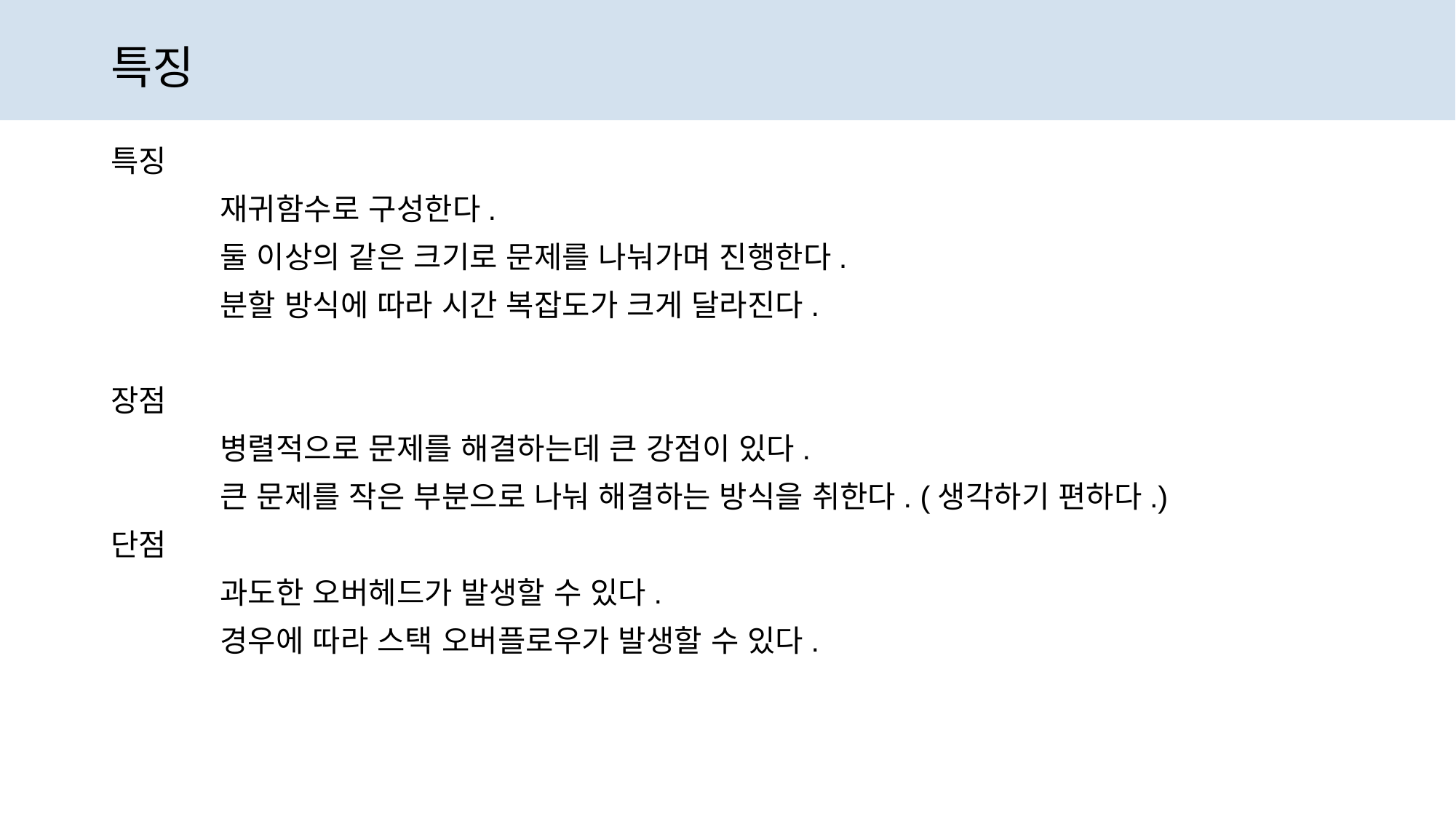

# 특징
특징
	재귀함수로 구성한다.
	둘 이상의 같은 크기로 문제를 나눠가며 진행한다.
	분할 방식에 따라 시간 복잡도가 크게 달라진다.

장점
	병렬적으로 문제를 해결하는데 큰 강점이 있다.
	큰 문제를 작은 부분으로 나눠 해결하는 방식을 취한다. (생각하기 편하다.)
단점
	과도한 오버헤드가 발생할 수 있다.
	경우에 따라 스택 오버플로우가 발생할 수 있다.